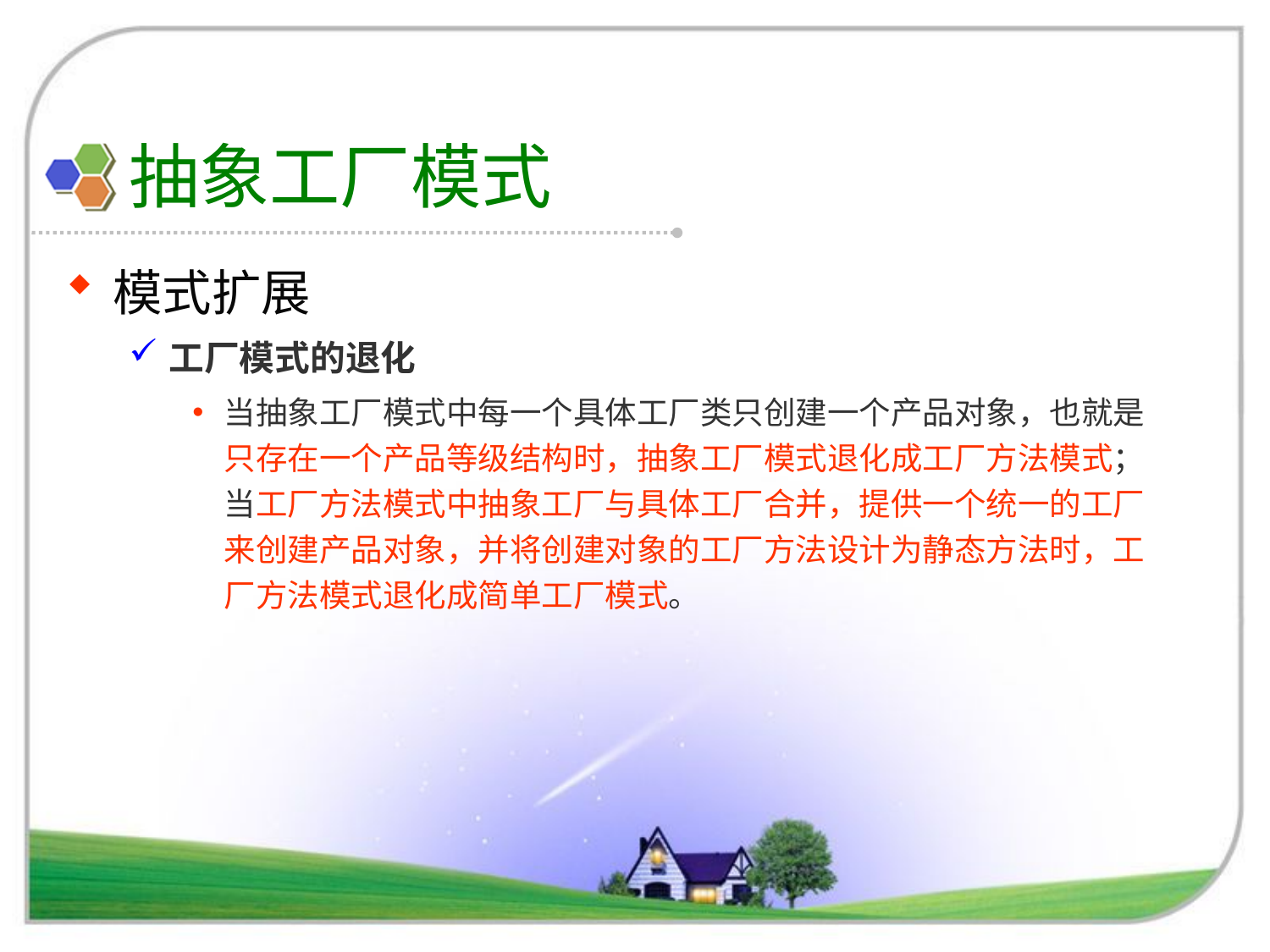

# 抽象工厂模式
模式扩展
工厂模式的退化
当抽象工厂模式中每一个具体工厂类只创建一个产品对象，也就是只存在一个产品等级结构时，抽象工厂模式退化成工厂方法模式；当工厂方法模式中抽象工厂与具体工厂合并，提供一个统一的工厂来创建产品对象，并将创建对象的工厂方法设计为静态方法时，工厂方法模式退化成简单工厂模式。